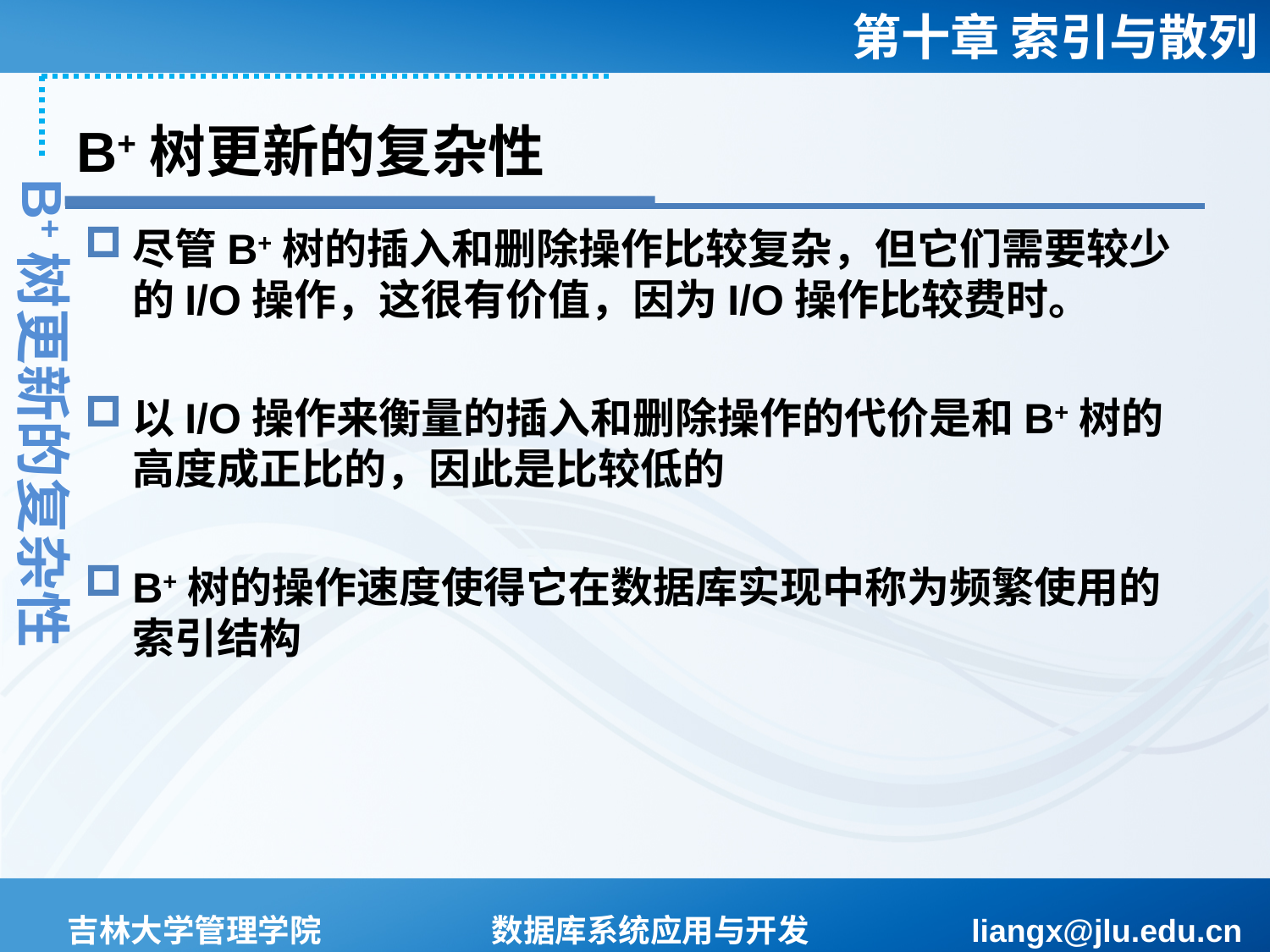

# B+树更新的复杂性
B+树更新的复杂性
尽管B+树的插入和删除操作比较复杂，但它们需要较少的I/O操作，这很有价值，因为I/O操作比较费时。

以I/O操作来衡量的插入和删除操作的代价是和B+树的高度成正比的，因此是比较低的

B+树的操作速度使得它在数据库实现中称为频繁使用的索引结构